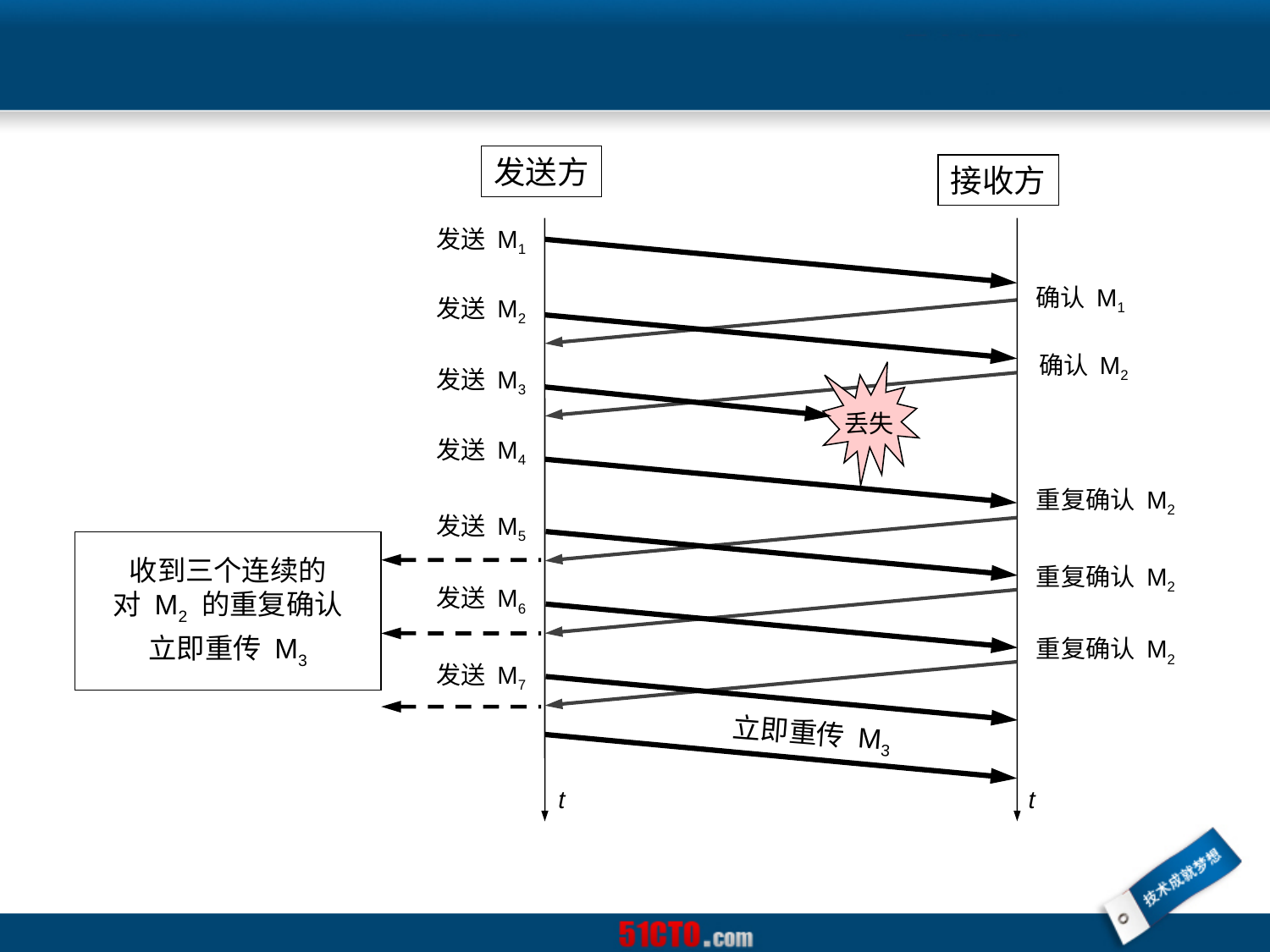

发送方
接收方
发送 M1

 确认 M1
发送 M2

 确认 M2
发送 M3

丢失
发送 M4

 重复确认 M2
发送 M5

收到三个连续的
对 M2 的重复确认
立即重传 M3

 重复确认 M2
发送 M6

 重复确认 M2
发送 M7

立即重传 M3

t
t